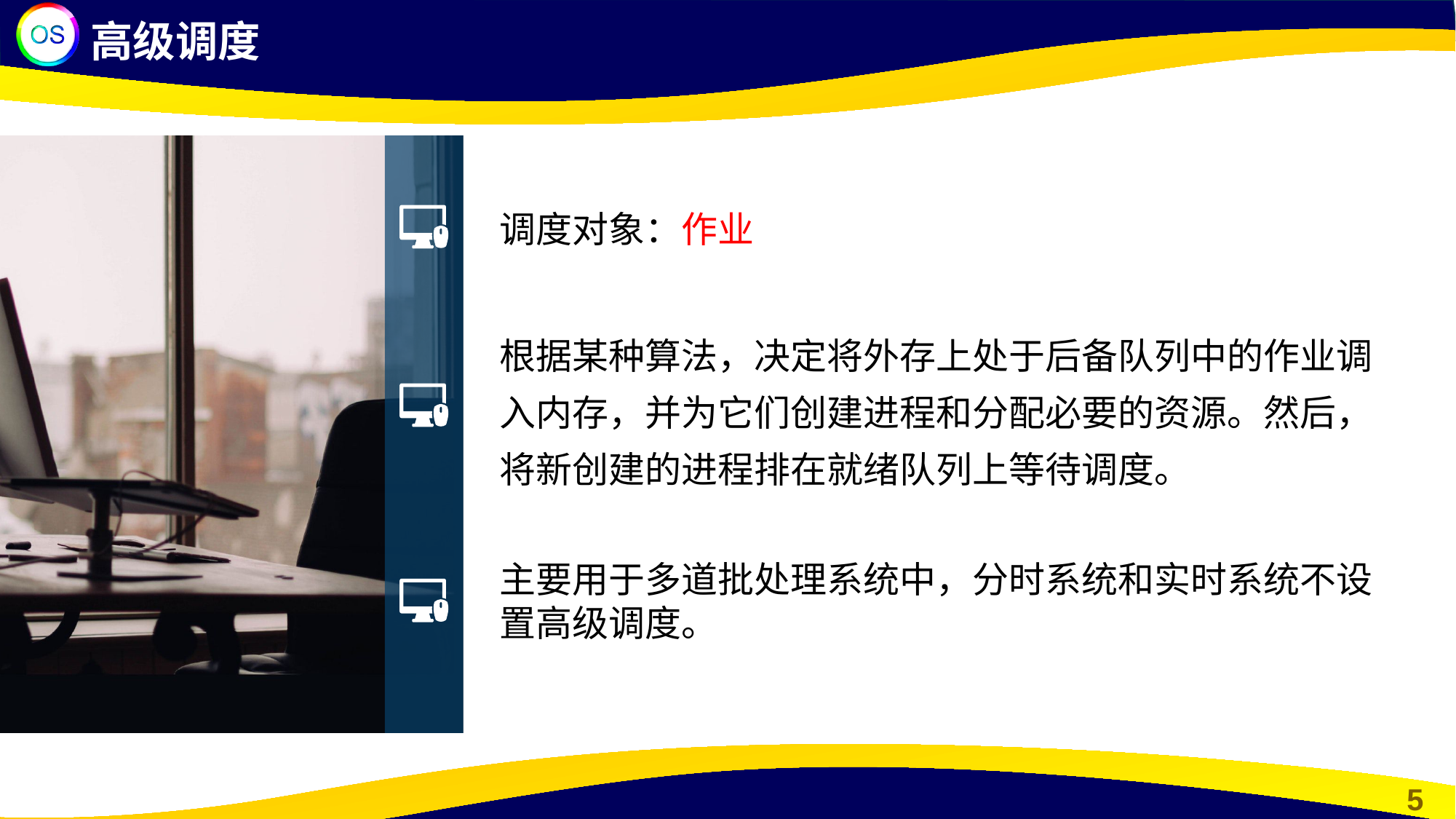

高级调度

调度对象：作业

根据某种算法，决定将外存上处于后备队列中的作业调入内存，并为它们创建进程和分配必要的资源。然后，将新创建的进程排在就绪队列上等待调度。

主要用于多道批处理系统中，分时系统和实时系统不设置高级调度。